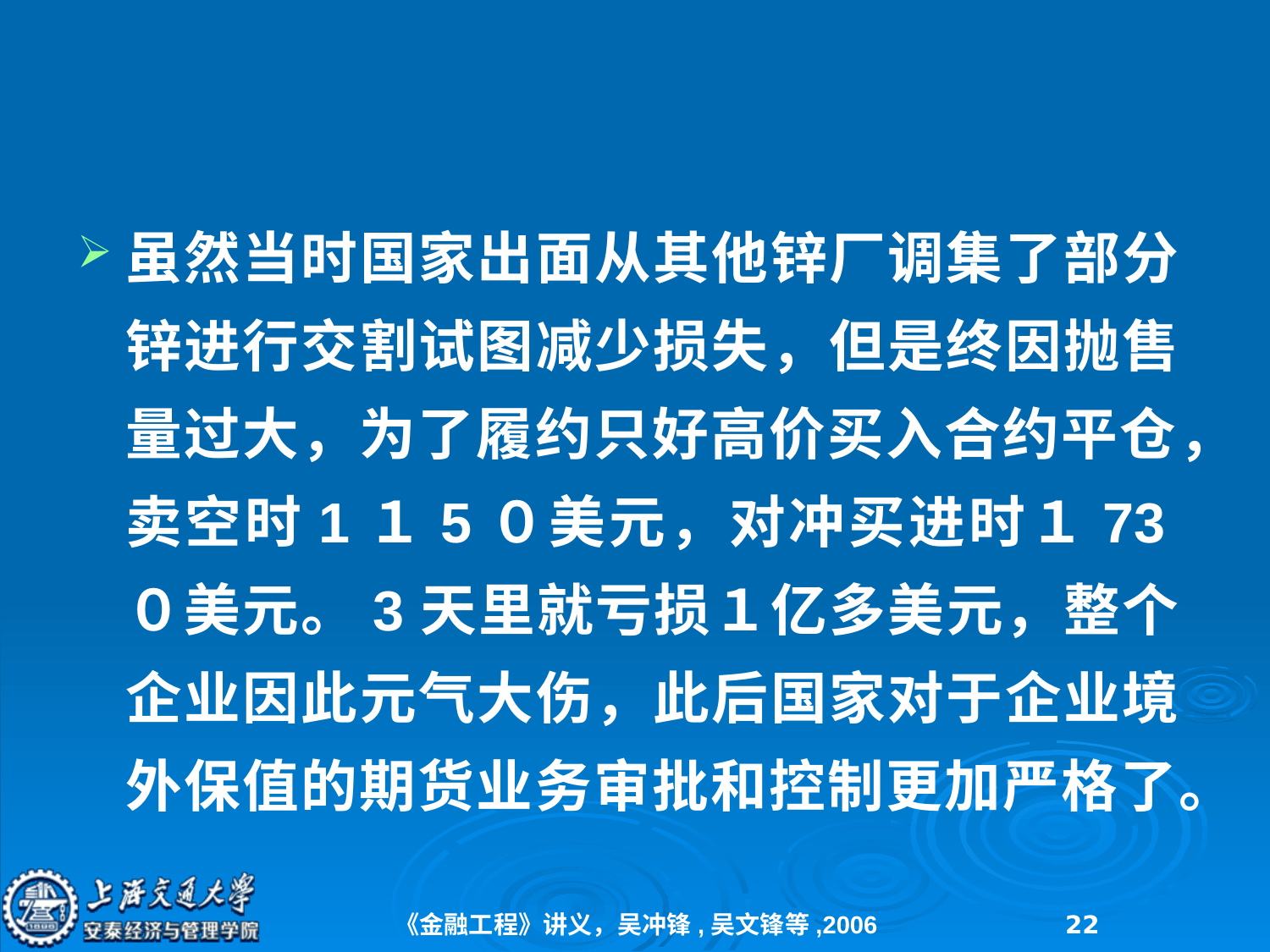

#
虽然当时国家出面从其他锌厂调集了部分锌进行交割试图减少损失，但是终因抛售量过大，为了履约只好高价买入合约平仓，卖空时1１5０美元，对冲买进时１73０美元。3天里就亏损１亿多美元，整个企业因此元气大伤，此后国家对于企业境外保值的期货业务审批和控制更加严格了。